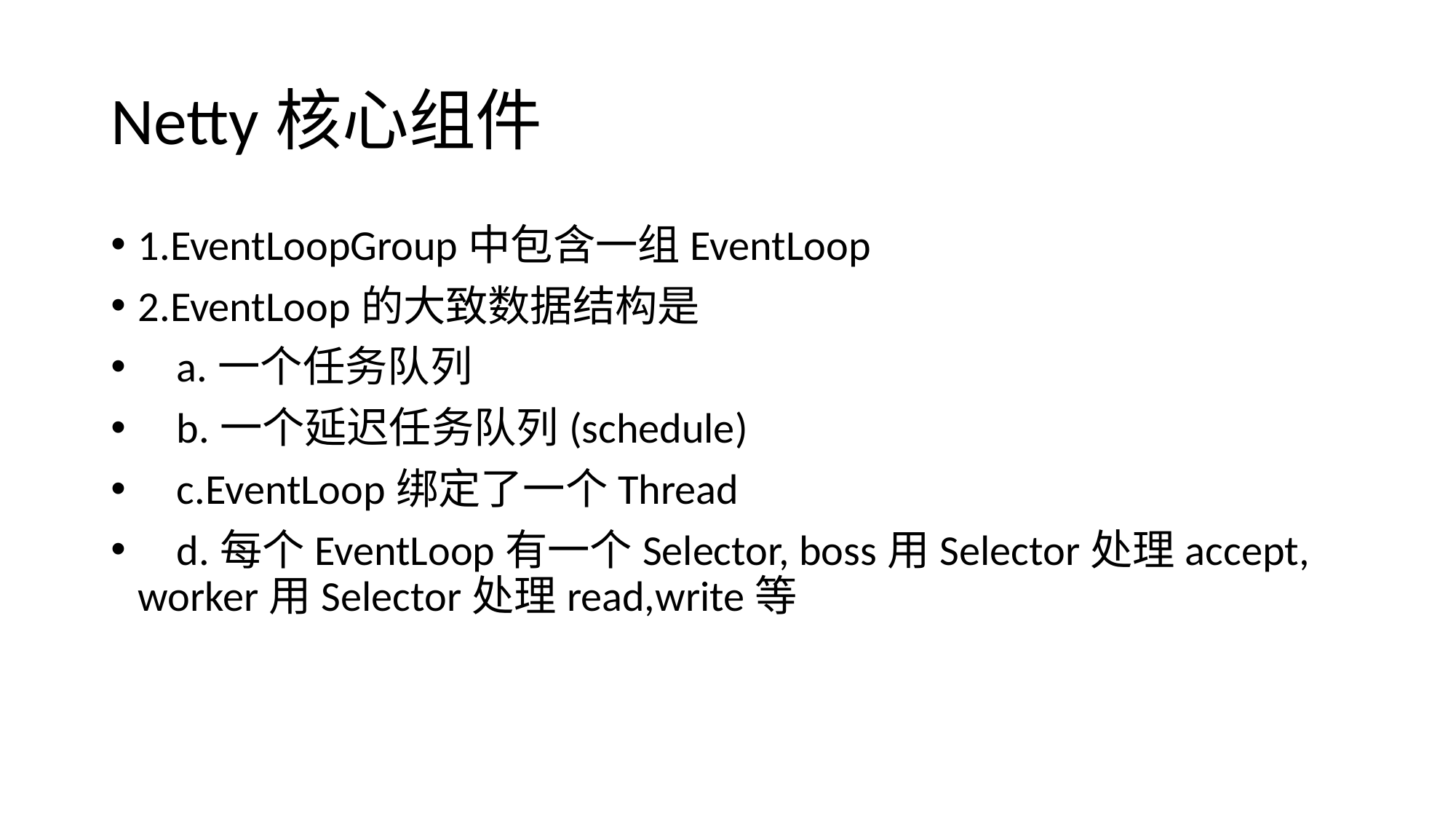

# Netty核心组件
1.EventLoopGroup中包含一组EventLoop
2.EventLoop的大致数据结构是
    a.一个任务队列
    b.一个延迟任务队列(schedule)
    c.EventLoop绑定了一个Thread
    d.每个EventLoop有一个Selector, boss用Selector处理accept, worker用Selector处理read,write等